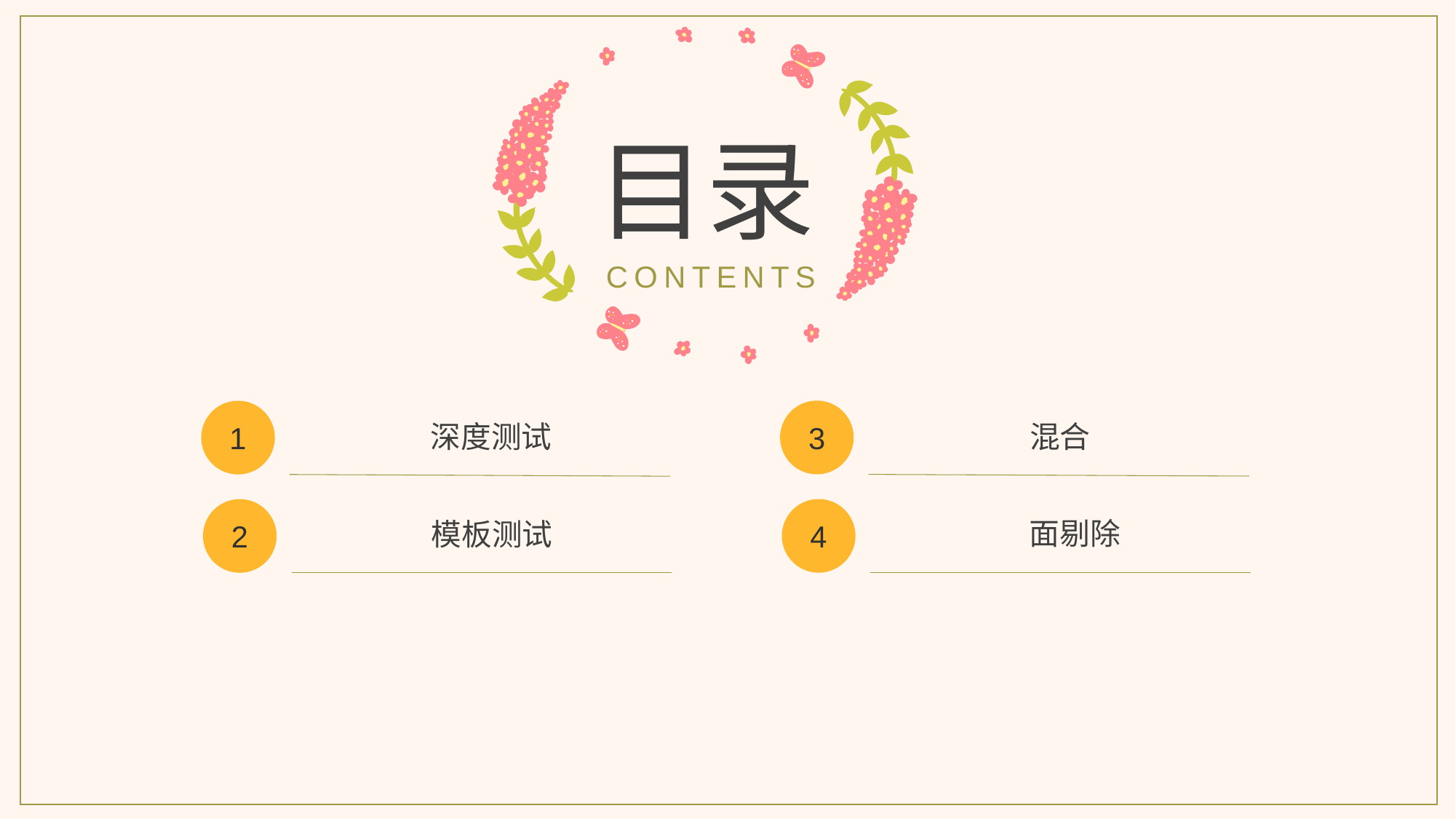

目录
CONTENTS
3
1
  深度测试
混合
4
2
  面剔除
  模板测试